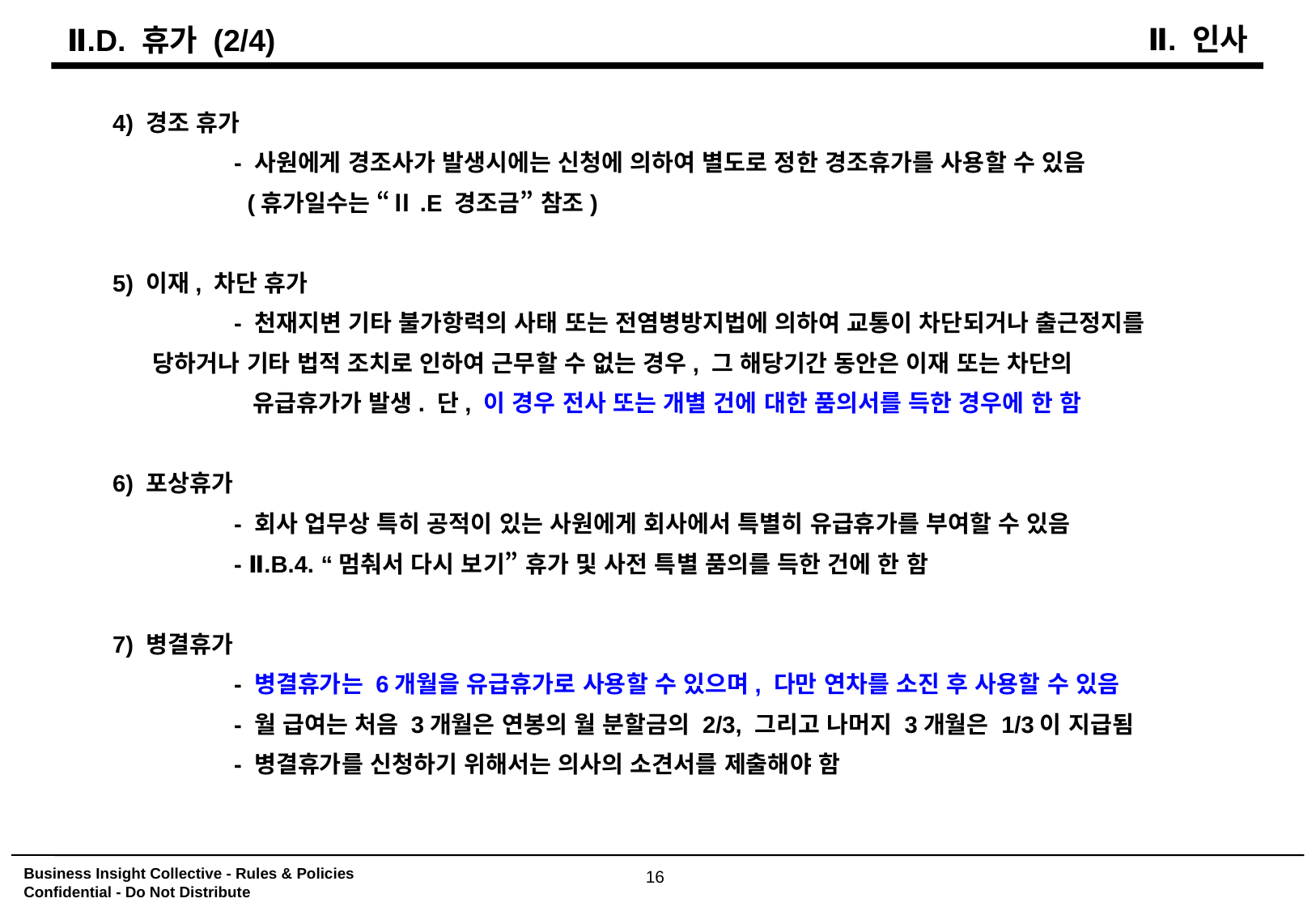

Ⅱ. 인사
Ⅱ.D. 휴가 (2/4)
	4) 경조 휴가
		- 사원에게 경조사가 발생시에는 신청에 의하여 별도로 정한 경조휴가를 사용할 수 있음
        	  (휴가일수는 “Ⅱ.E 경조금” 참조)

	5) 이재, 차단 휴가
		- 천재지변 기타 불가항력의 사태 또는 전염병방지법에 의하여 교통이 차단되거나 출근정지를
            당하거나 기타 법적 조치로 인하여 근무할 수 없는 경우, 그 해당기간 동안은 이재 또는 차단의
		  유급휴가가 발생. 단, 이 경우 전사 또는 개별 건에 대한 품의서를 득한 경우에 한 함

	6) 포상휴가
		- 회사 업무상 특히 공적이 있는 사원에게 회사에서 특별히 유급휴가를 부여할 수 있음
		- Ⅱ.B.4. “멈춰서 다시 보기” 휴가 및 사전 특별 품의를 득한 건에 한 함

	7) 병결휴가
		- 병결휴가는 6개월을 유급휴가로 사용할 수 있으며, 다만 연차를 소진 후 사용할 수 있음
		- 월 급여는 처음 3개월은 연봉의 월 분할금의 2/3, 그리고 나머지 3개월은 1/3이 지급됨
		- 병결휴가를 신청하기 위해서는 의사의 소견서를 제출해야 함